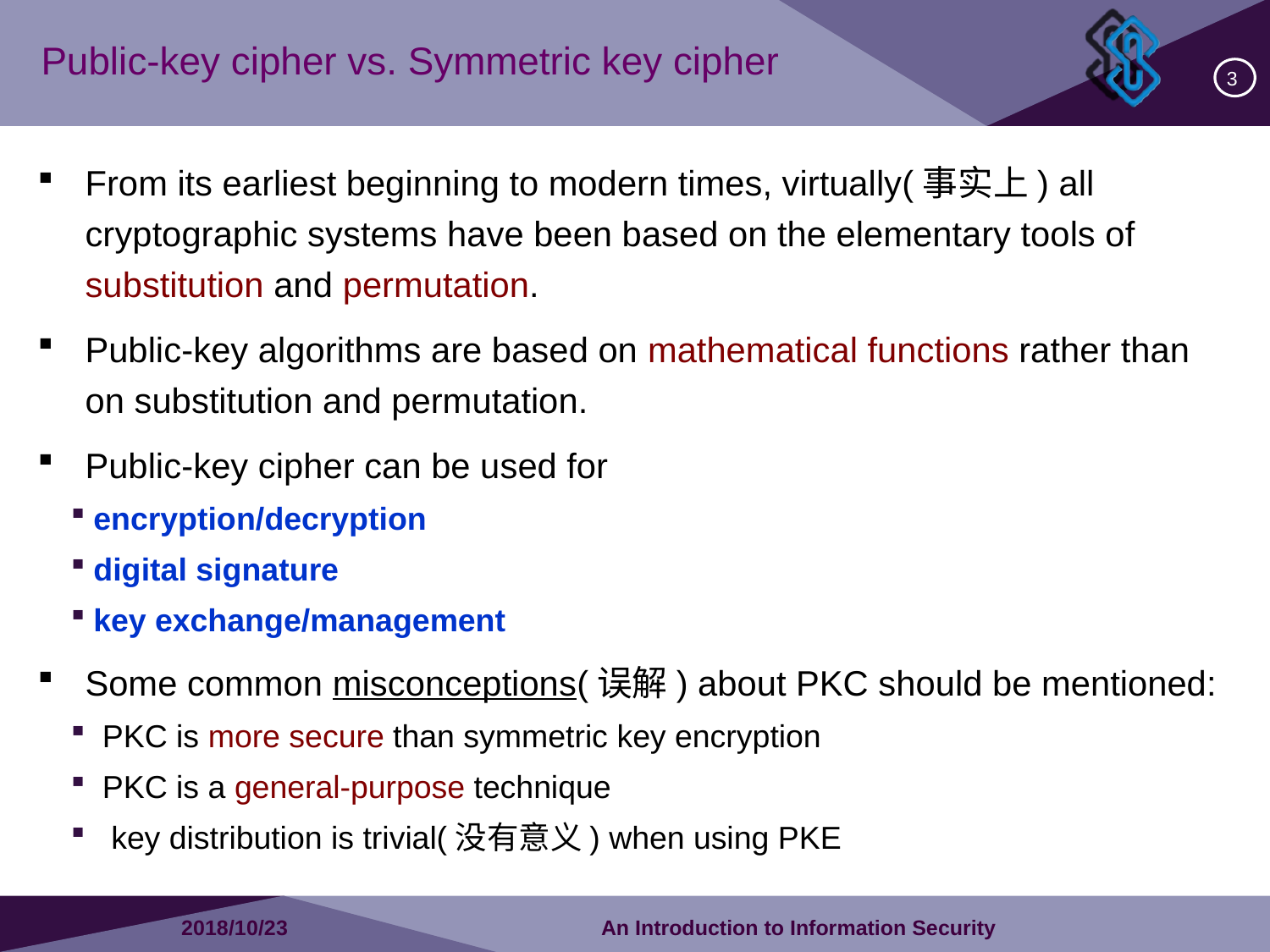

Public-key cipher vs. Symmetric key cipher
3
From its earliest beginning to modern times, virtually(事实上) all cryptographic systems have been based on the elementary tools of substitution and permutation.
Public-key algorithms are based on mathematical functions rather than on substitution and permutation.
Public-key cipher can be used for
encryption/decryption
digital signature
key exchange/management
Some common misconceptions(误解) about PKC should be mentioned:
 PKC is more secure than symmetric key encryption
 PKC is a general-purpose technique
  key distribution is trivial(没有意义) when using PKE
2018/10/23
An Introduction to Information Security